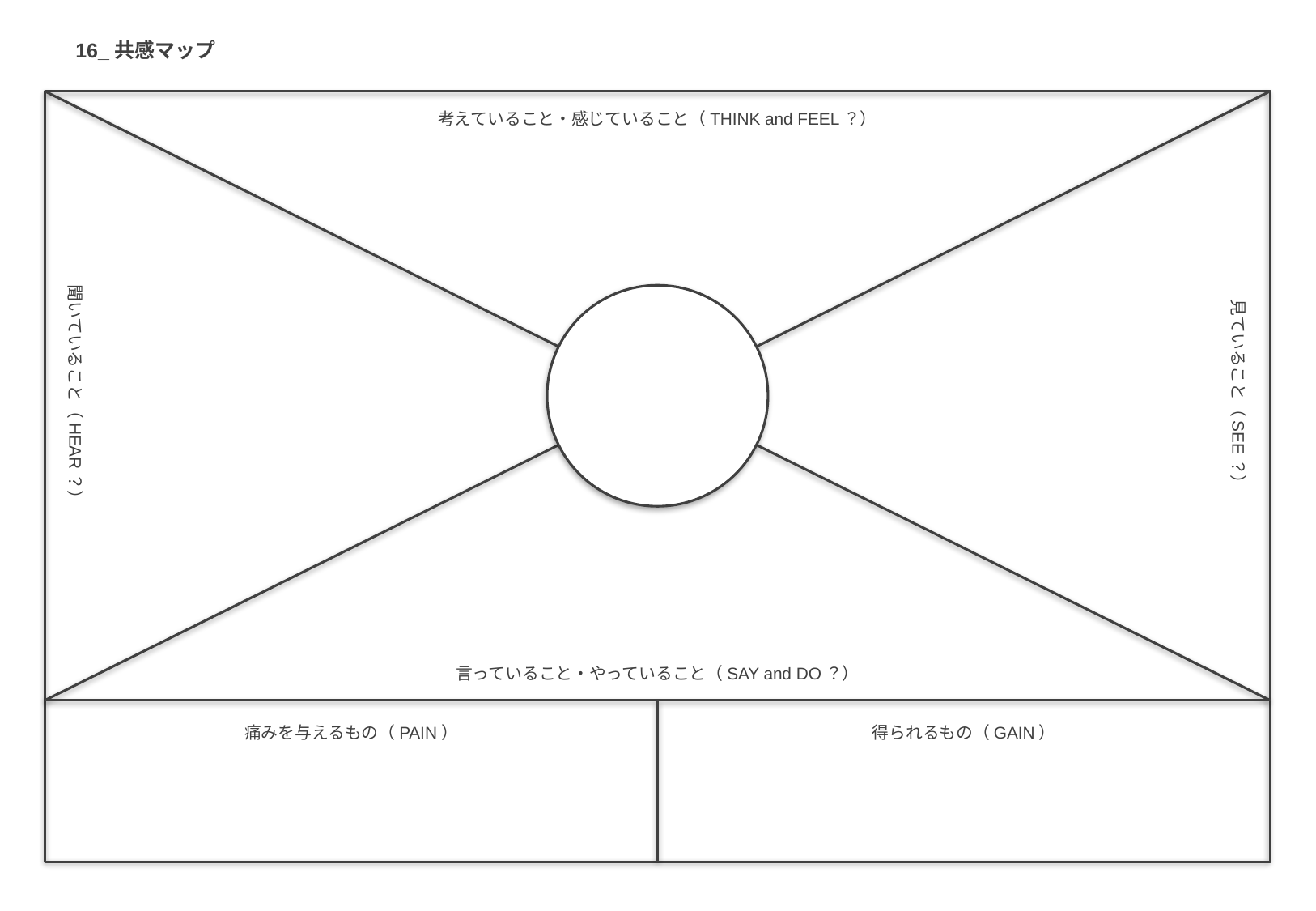

16_共感マップ

考えていること・感じていること（THINK and FEEL？）
聞いていること（HEAR？）

見ていること（SEE？）
言っていること・やっていること（SAY and DO？）
痛みを与えるもの（PAIN）
得られるもの（GAIN）